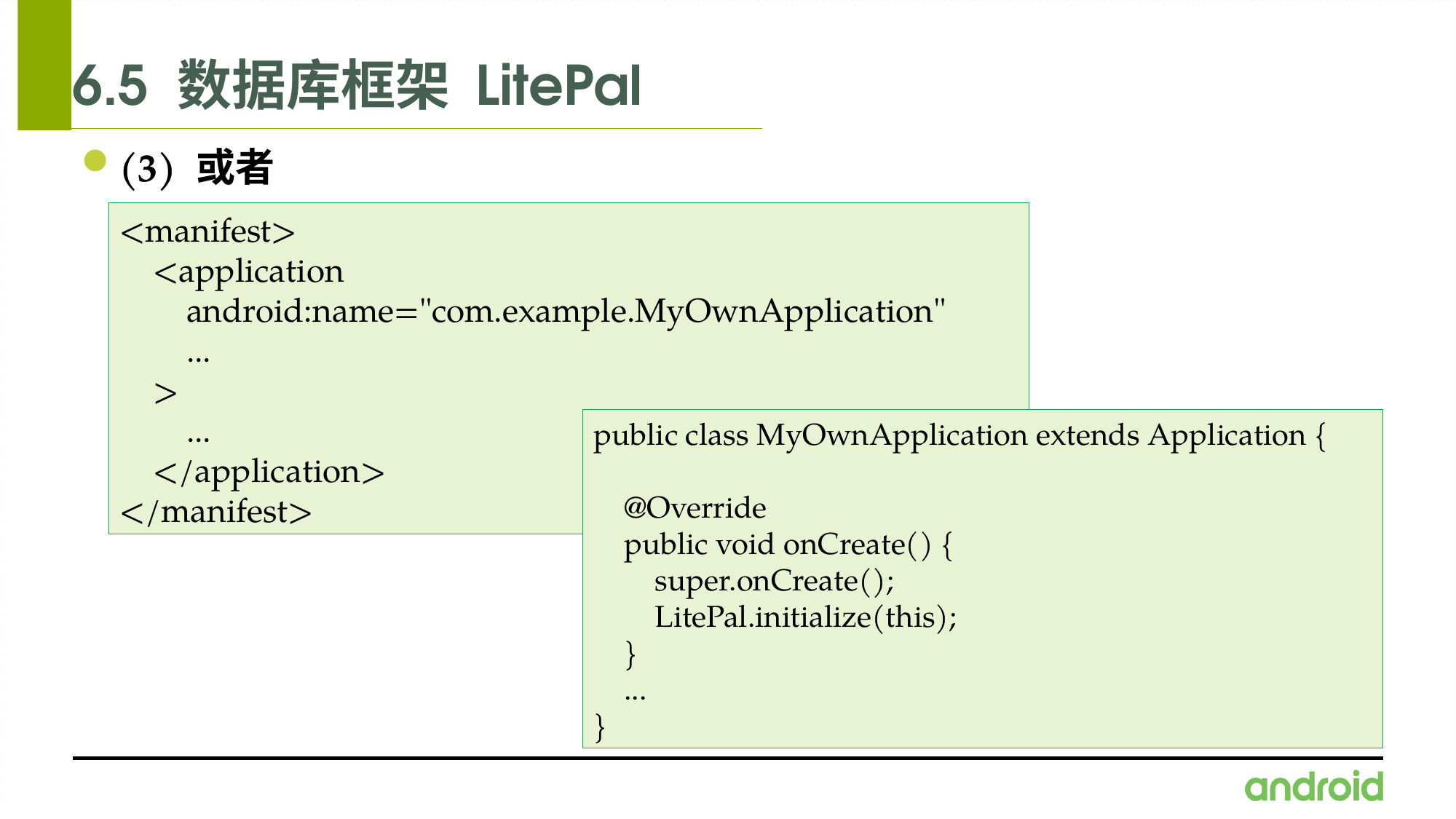

# 6.5 数据库框架 LitePal
(3) 或者
<manifest>
    <application
        android:name="com.example.MyOwnApplication"
        ...
    >
        ...
    </application>
</manifest>
public class MyOwnApplication extends Application {

    @Override
    public void onCreate() {
        super.onCreate();
        LitePal.initialize(this);
    }
    ...
}